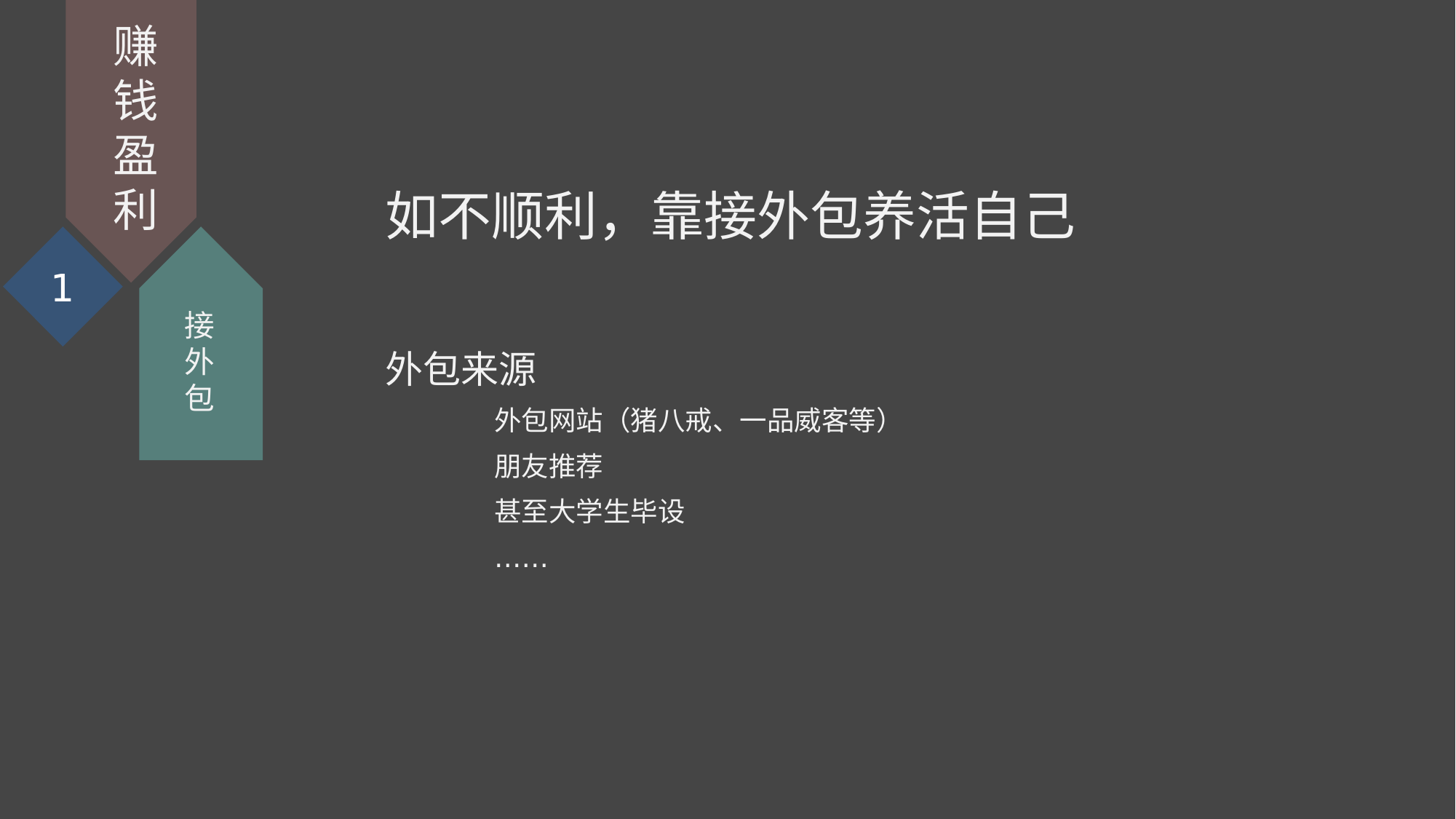

赚钱盈利

如不顺利，靠接外包养活自己
1

接外包
外包来源
	外包网站（猪八戒、一品威客等）
	朋友推荐
	甚至大学生毕设
	……